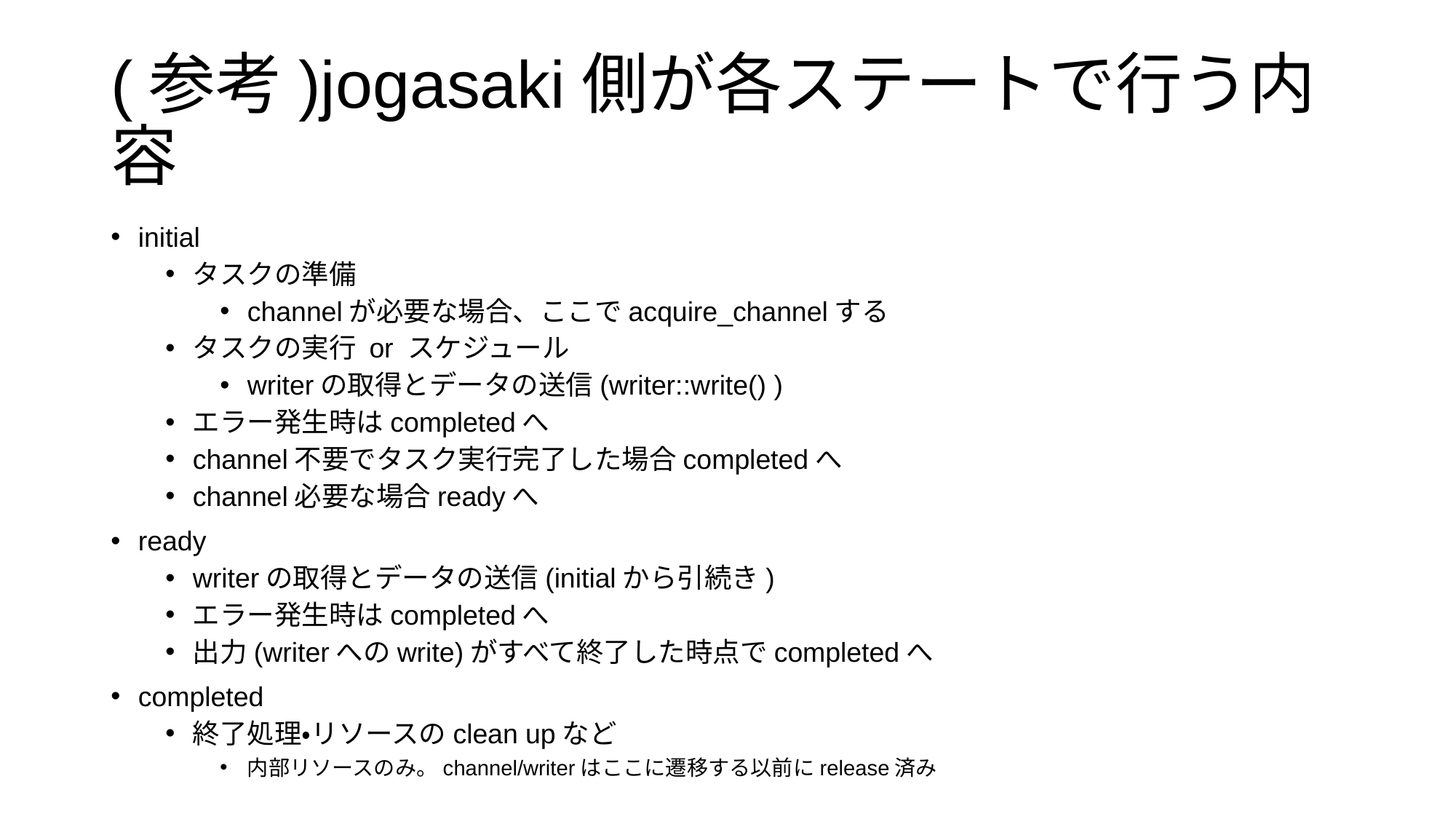

# (参考)jogasaki側が各ステートで行う内容
initial
タスクの準備
channelが必要な場合、ここでacquire_channelする
タスクの実行 or スケジュール
writerの取得とデータの送信(writer::write() )
エラー発生時はcompletedへ
channel不要でタスク実行完了した場合completedへ
channel必要な場合readyへ
ready
writerの取得とデータの送信(initialから引続き)
エラー発生時はcompletedへ
出力(writerへのwrite)がすべて終了した時点でcompletedへ
completed
終了処理・リソースのclean upなど
内部リソースのみ。channel/writerはここに遷移する以前にrelease済み